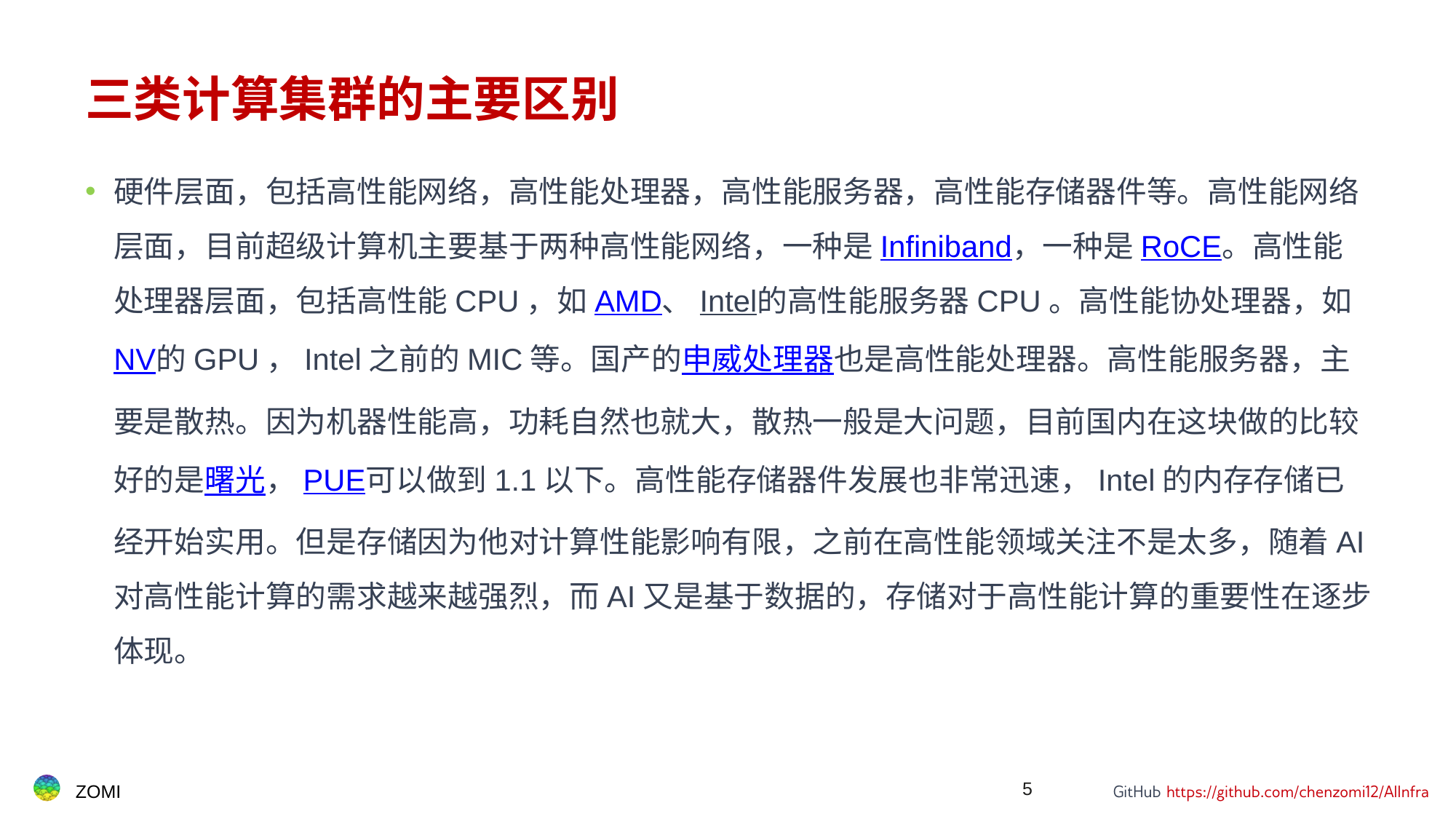

# 三类计算集群的主要区别
硬件层面，包括高性能网络，高性能处理器，高性能服务器，高性能存储器件等。高性能网络层面，目前超级计算机主要基于两种高性能网络，一种是Infiniband，一种是RoCE。高性能处理器层面，包括高性能CPU，如AMD、Intel的高性能服务器CPU。高性能协处理器，如NV的GPU，Intel之前的MIC等。国产的申威处理器也是高性能处理器。高性能服务器，主要是散热。因为机器性能高，功耗自然也就大，散热一般是大问题，目前国内在这块做的比较好的是曙光，PUE可以做到1.1以下。高性能存储器件发展也非常迅速，Intel的内存存储已经开始实用。但是存储因为他对计算性能影响有限，之前在高性能领域关注不是太多，随着AI对高性能计算的需求越来越强烈，而AI又是基于数据的，存储对于高性能计算的重要性在逐步体现。